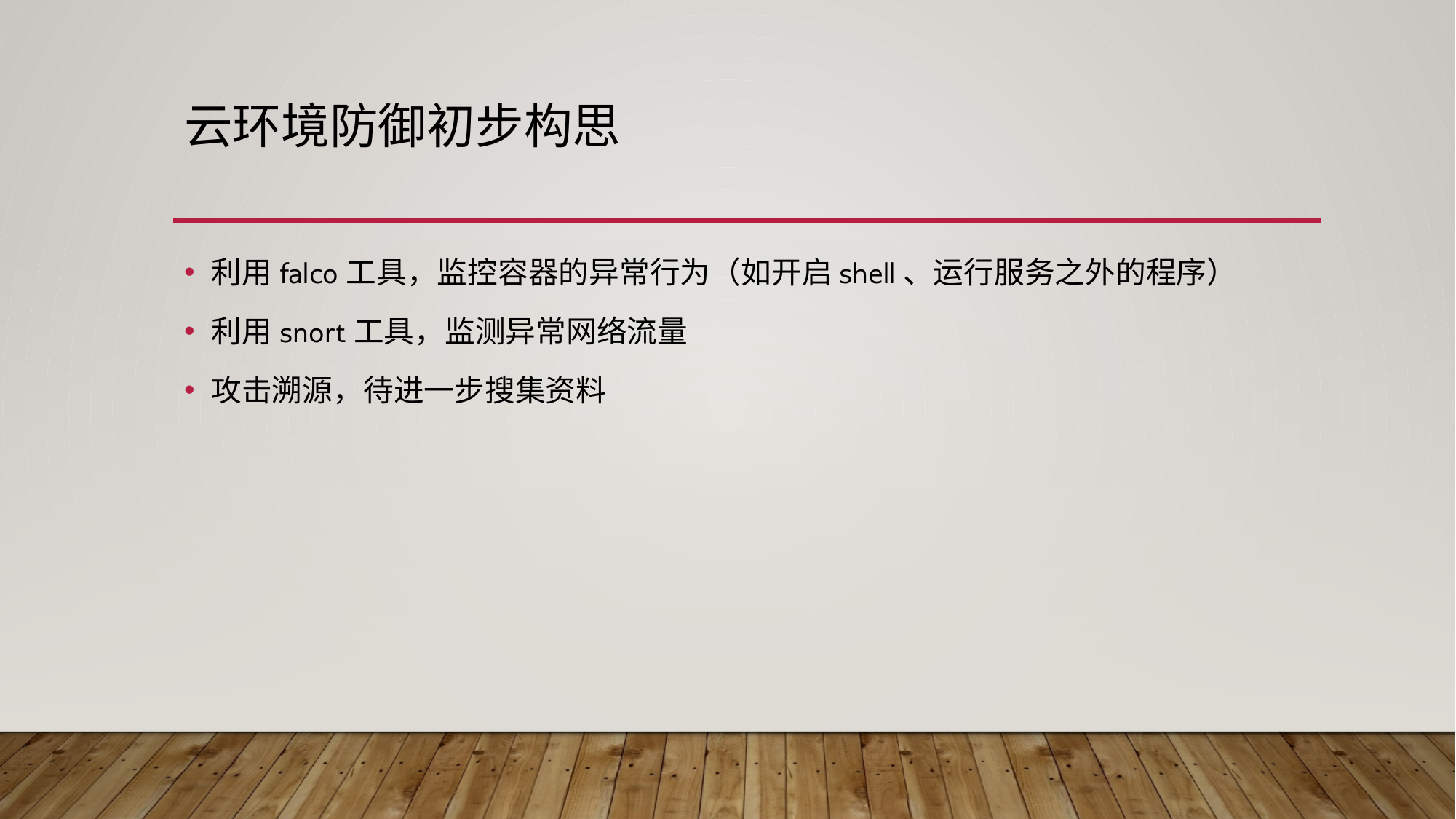

# 云环境防御初步构思
利用falco工具，监控容器的异常行为（如开启shell、运行服务之外的程序）
利用snort工具，监测异常网络流量
攻击溯源，待进一步搜集资料